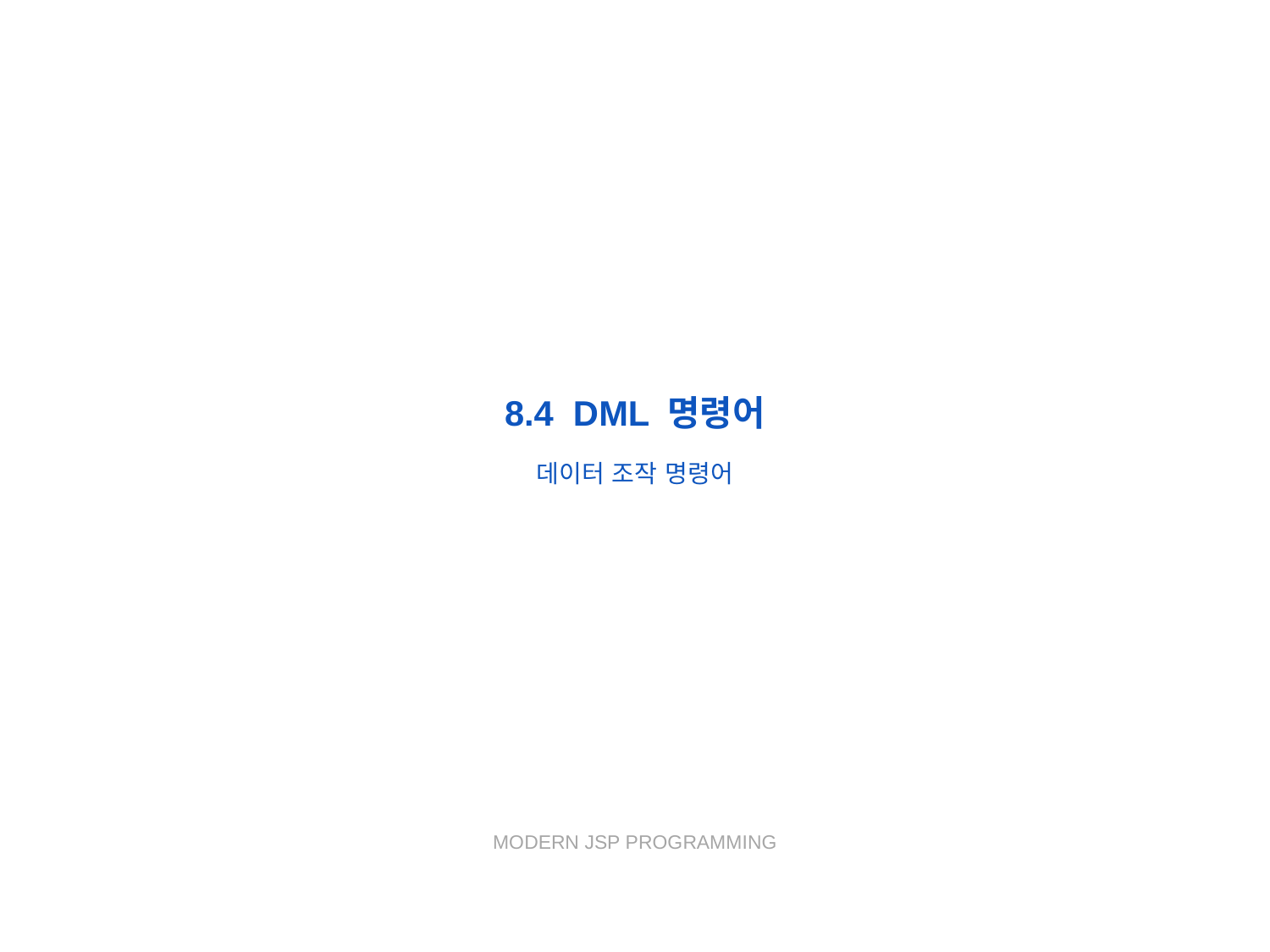

8.4  DML 명령어
데이터 조작 명령어

MODERN JSP PROGRAMMING